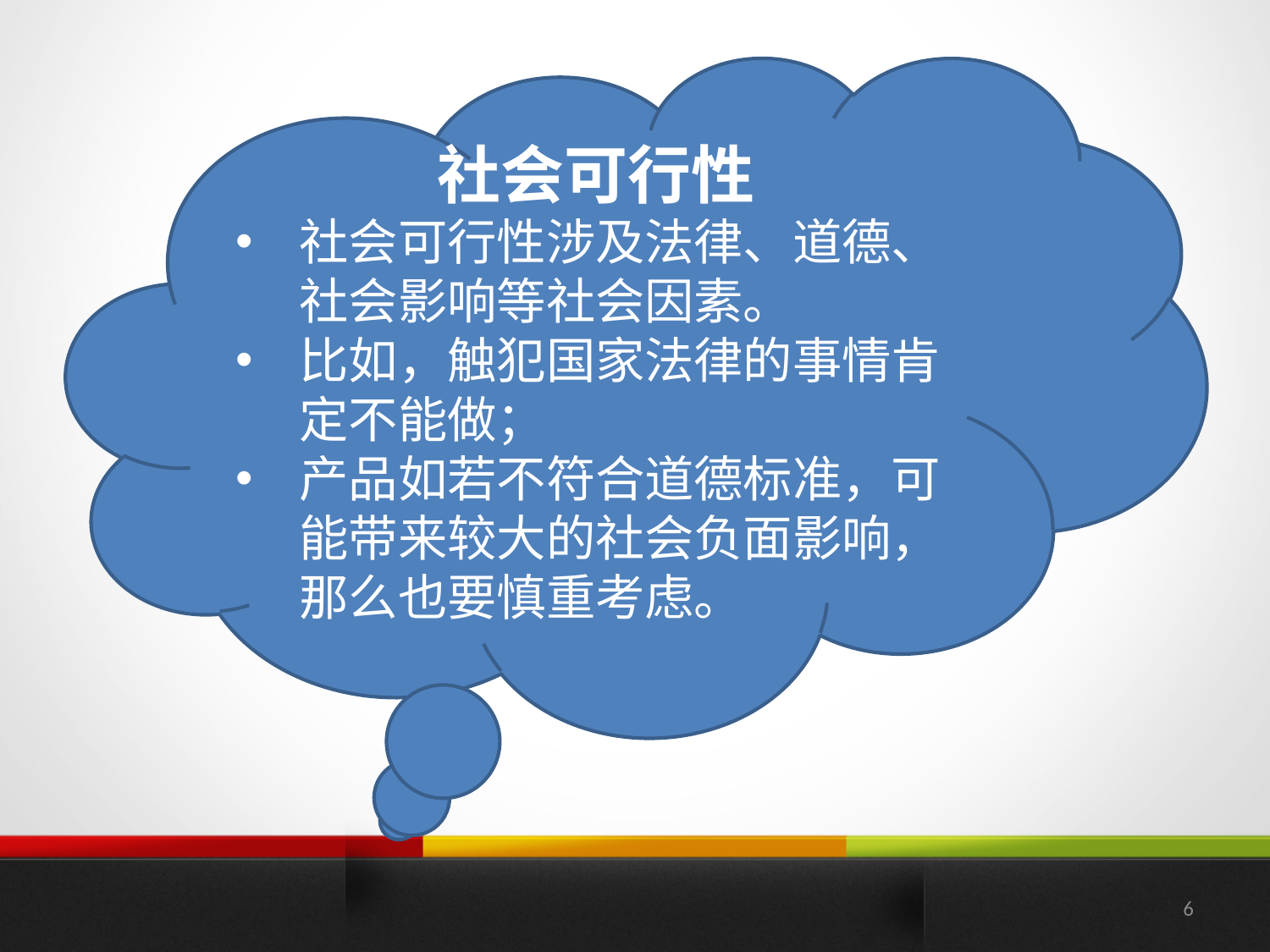

社会可行性
社会可行性涉及法律、道德、社会影响等社会因素。
比如，触犯国家法律的事情肯定不能做；
产品如若不符合道德标准，可能带来较大的社会负面影响，那么也要慎重考虑。
6